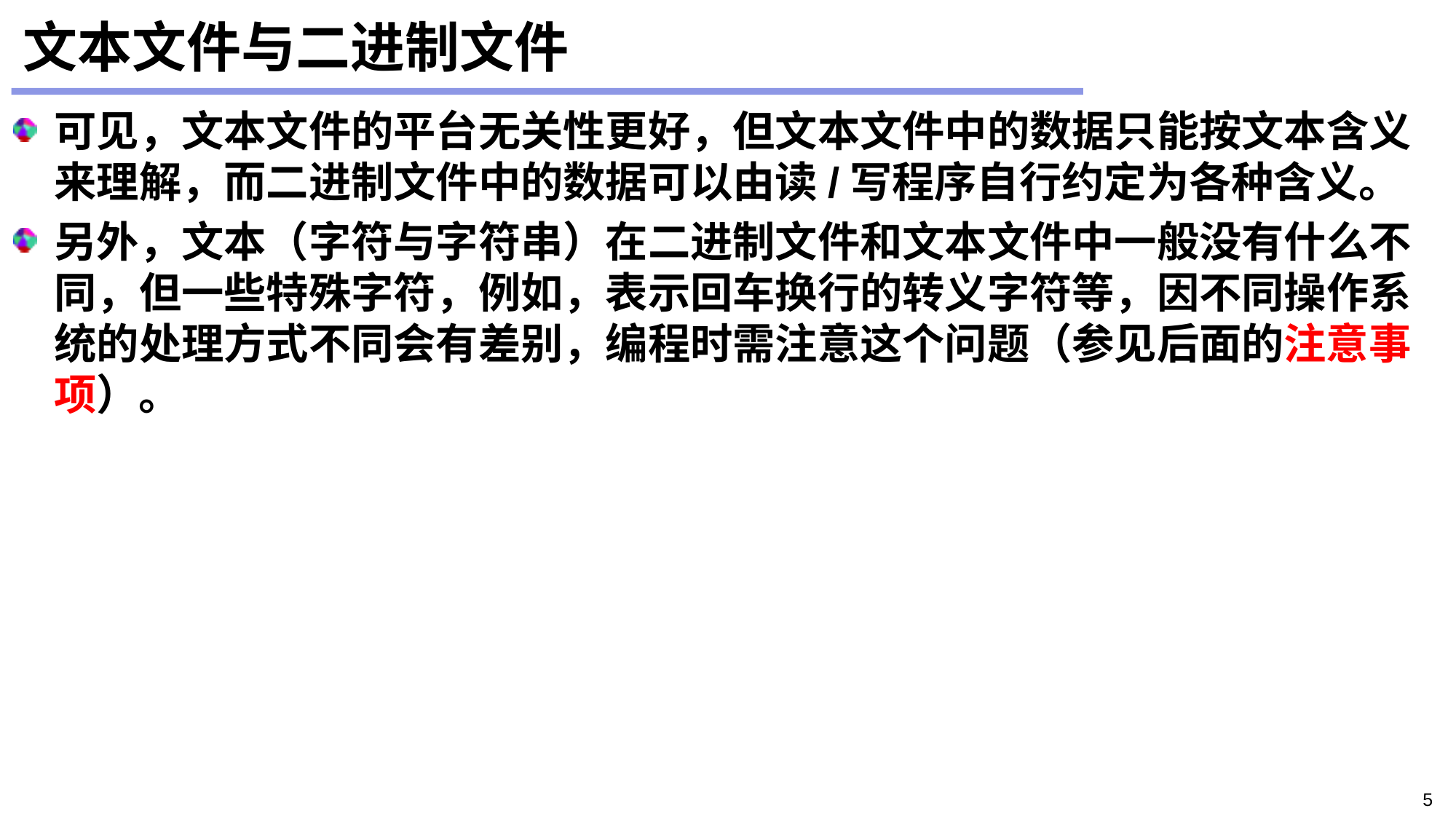

# 文本文件与二进制文件
可见，文本文件的平台无关性更好，但文本文件中的数据只能按文本含义来理解，而二进制文件中的数据可以由读/写程序自行约定为各种含义。
另外，文本（字符与字符串）在二进制文件和文本文件中一般没有什么不同，但一些特殊字符，例如，表示回车换行的转义字符等，因不同操作系统的处理方式不同会有差别，编程时需注意这个问题（参见后面的注意事项）。

5